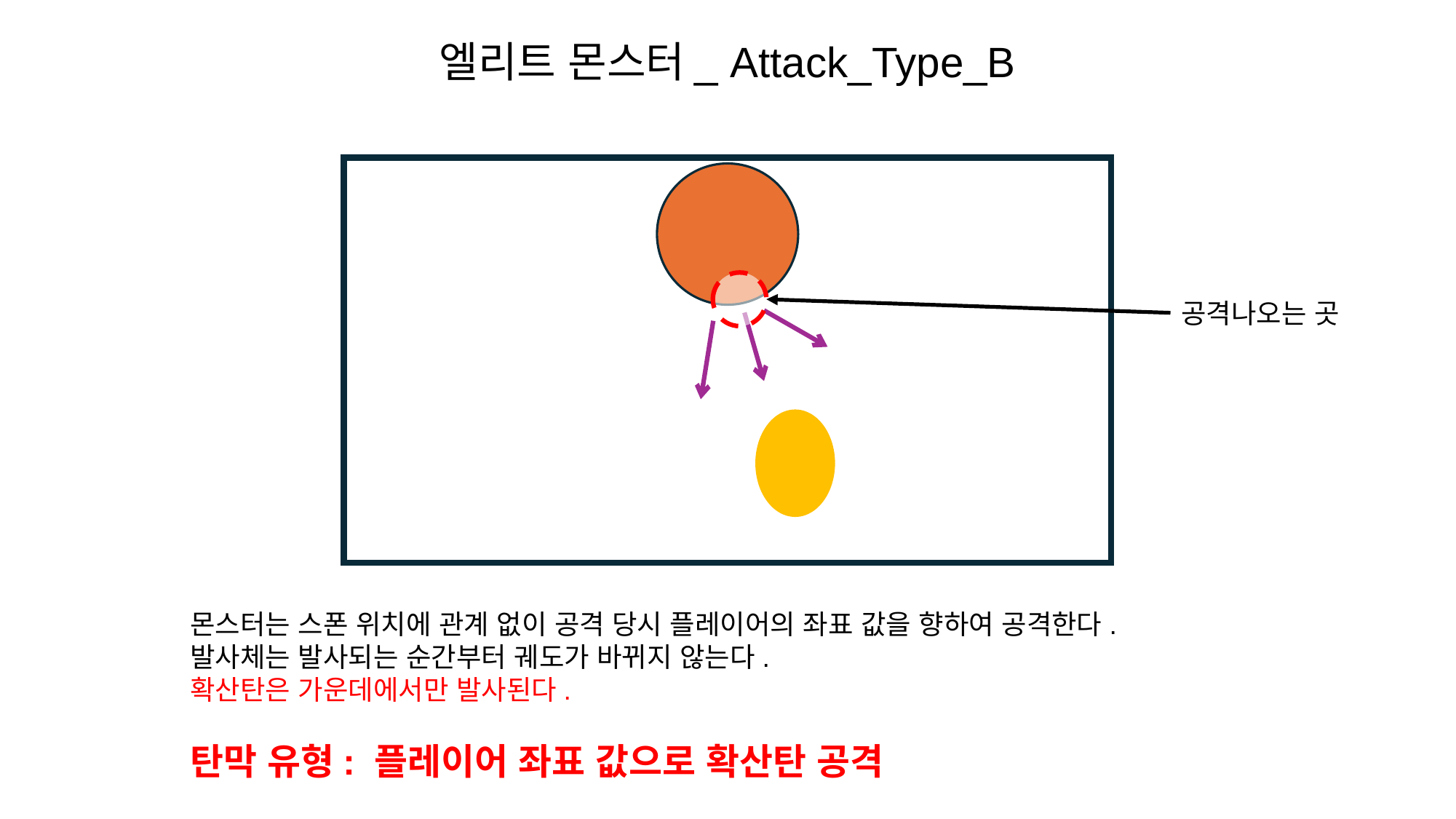

엘리트 몬스터_ Attack_Type_B

공격나오는 곳

몬스터는 스폰 위치에 관계 없이 공격 당시 플레이어의 좌표 값을 향하여 공격한다.
발사체는 발사되는 순간부터 궤도가 바뀌지 않는다.
확산탄은 가운데에서만 발사된다.

탄막 유형: 플레이어 좌표 값으로 확산탄 공격